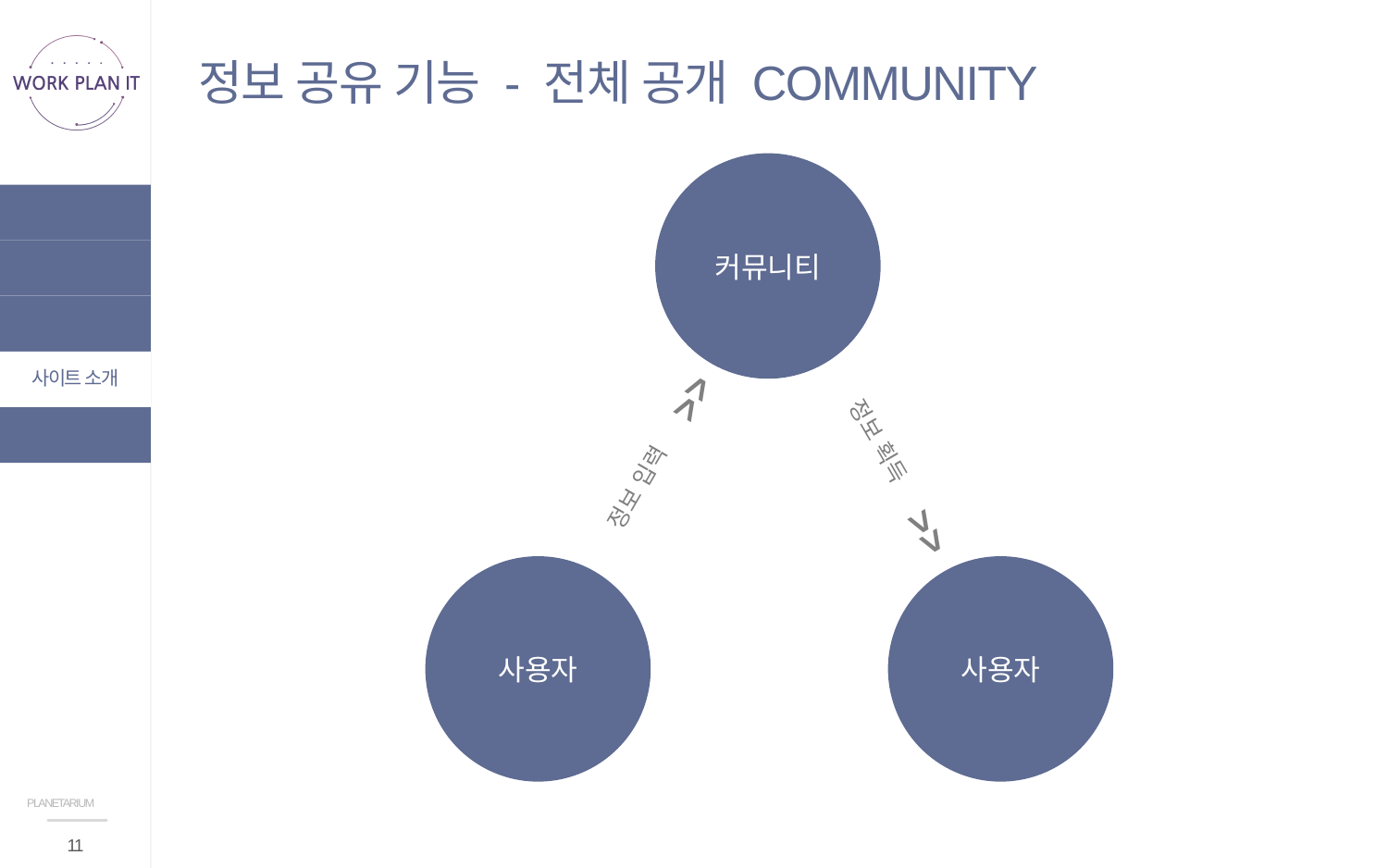

정보 공유 기능 - 전체 공개 COMMUNITY
커뮤니티
정보 획득
>>
사용자
사용자
팀 소개
기획 의도
사용 도구
사이트 소개
>>
기대 효과
정보 입력
PLANETARIUM
11